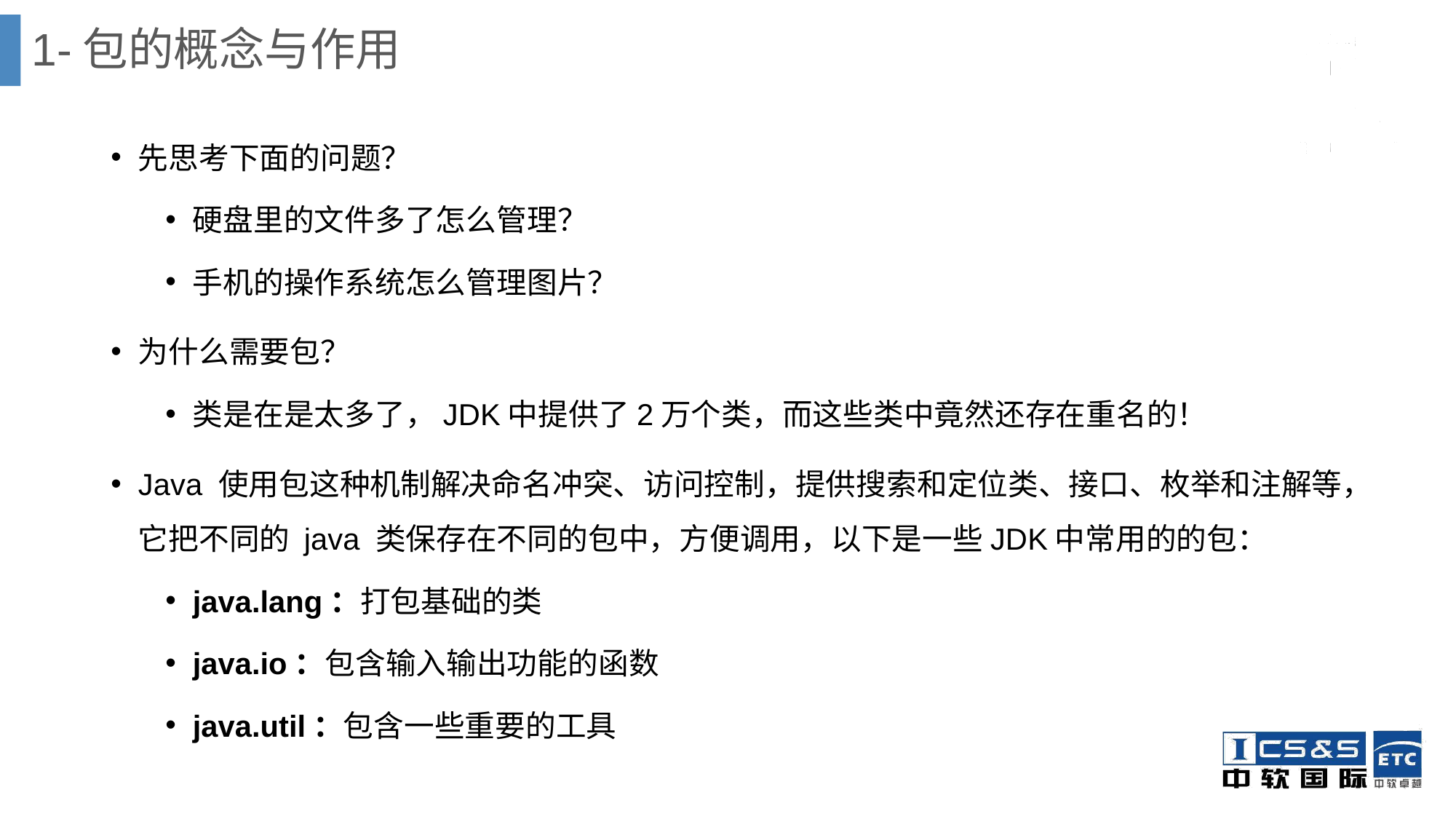

# 1-包的概念与作用
先思考下面的问题？
硬盘里的文件多了怎么管理？
手机的操作系统怎么管理图片？
为什么需要包？
类是在是太多了，JDK中提供了2万个类，而这些类中竟然还存在重名的！
Java 使用包这种机制解决命名冲突、访问控制，提供搜索和定位类、接口、枚举和注解等，它把不同的 java 类保存在不同的包中，方便调用，以下是一些JDK中常用的的包：
java.lang：打包基础的类
java.io：包含输入输出功能的函数
java.util：包含一些重要的工具